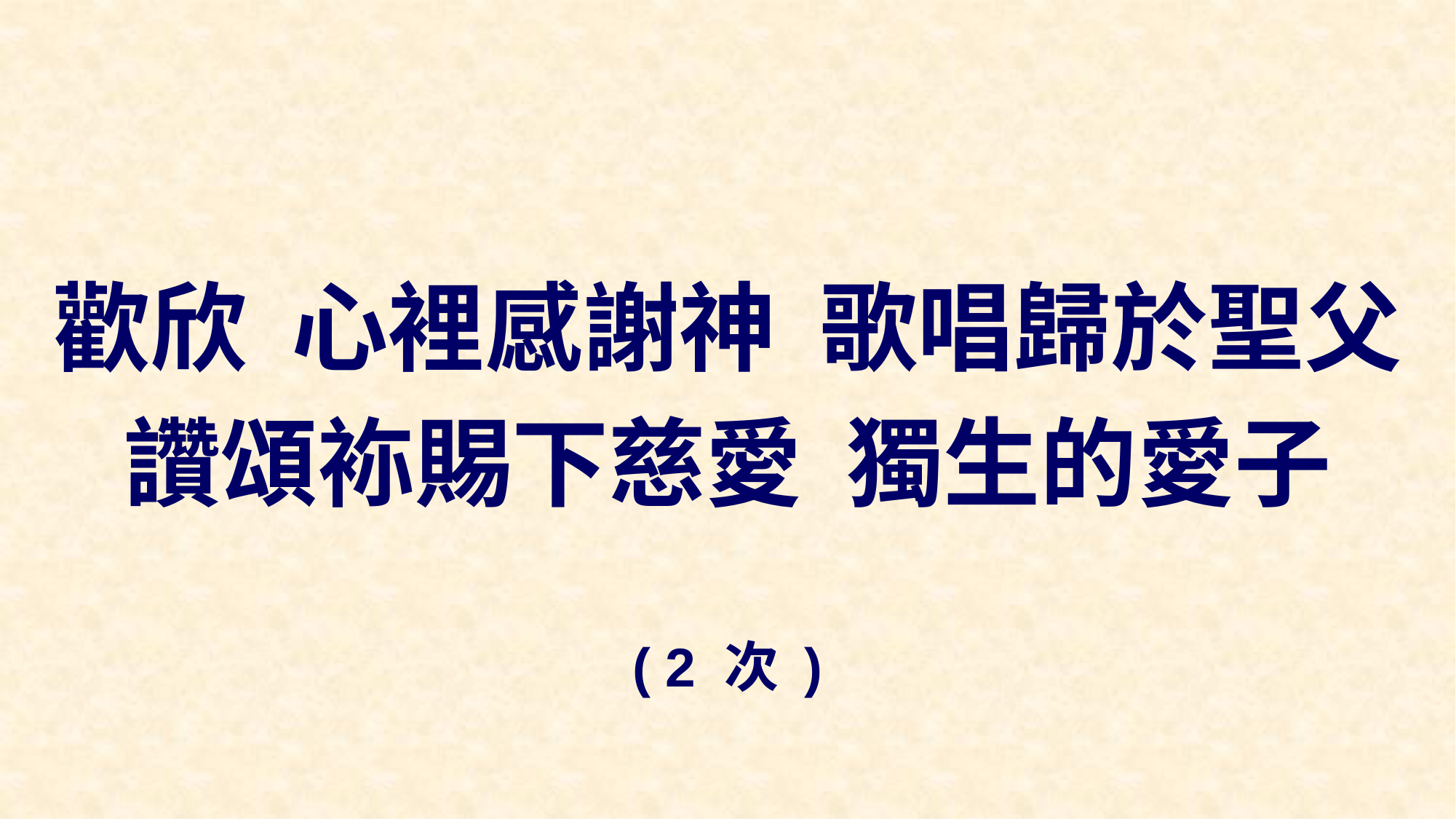

歡欣  心裡感謝神  歌唱歸於聖父
讚頌袮賜下慈愛  獨生的愛子
( 2 次 )